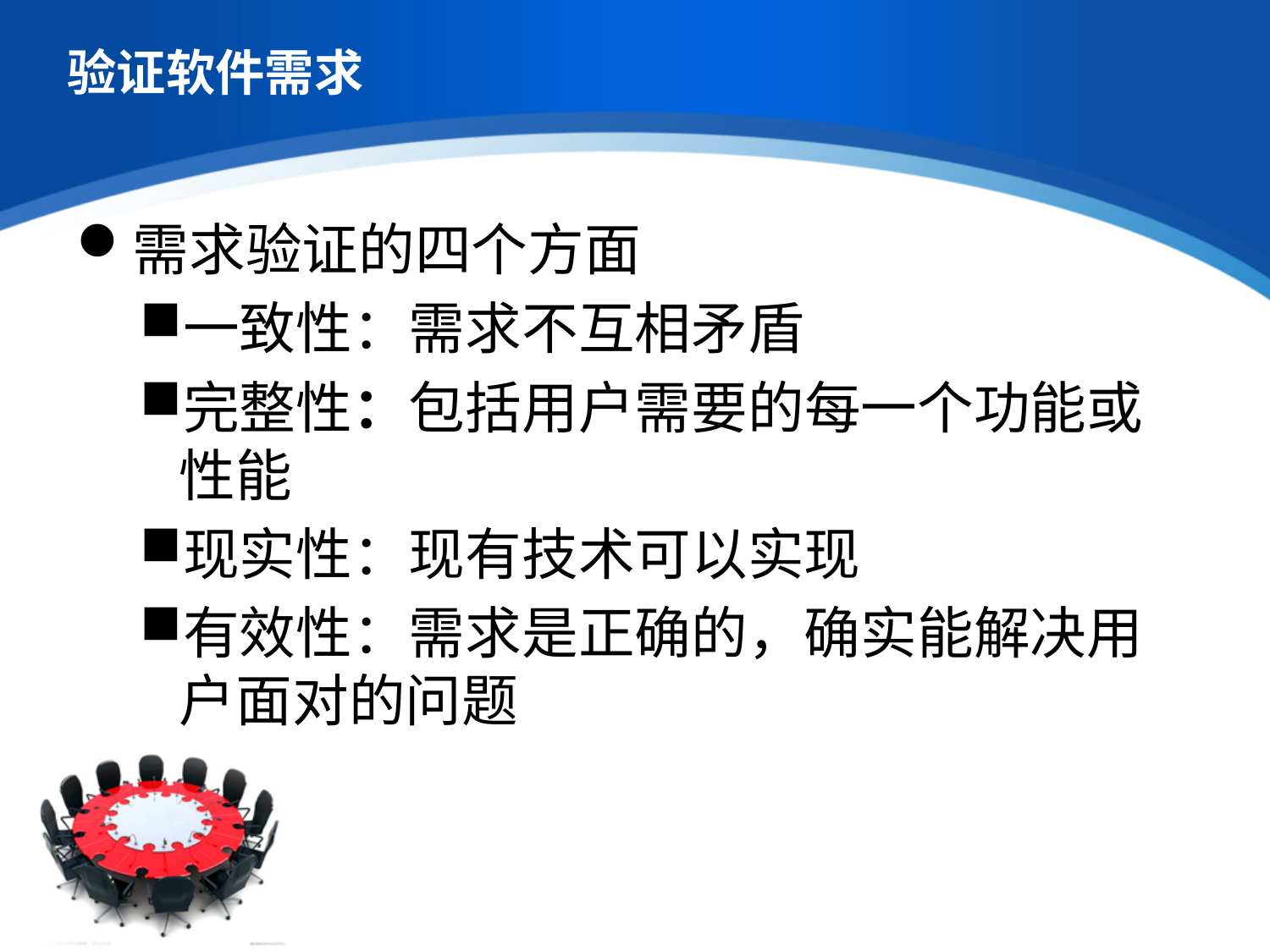

# 验证软件需求
需求验证的四个方面
一致性：需求不互相矛盾
完整性：包括用户需要的每一个功能或性能
现实性：现有技术可以实现
有效性：需求是正确的，确实能解决用户面对的问题